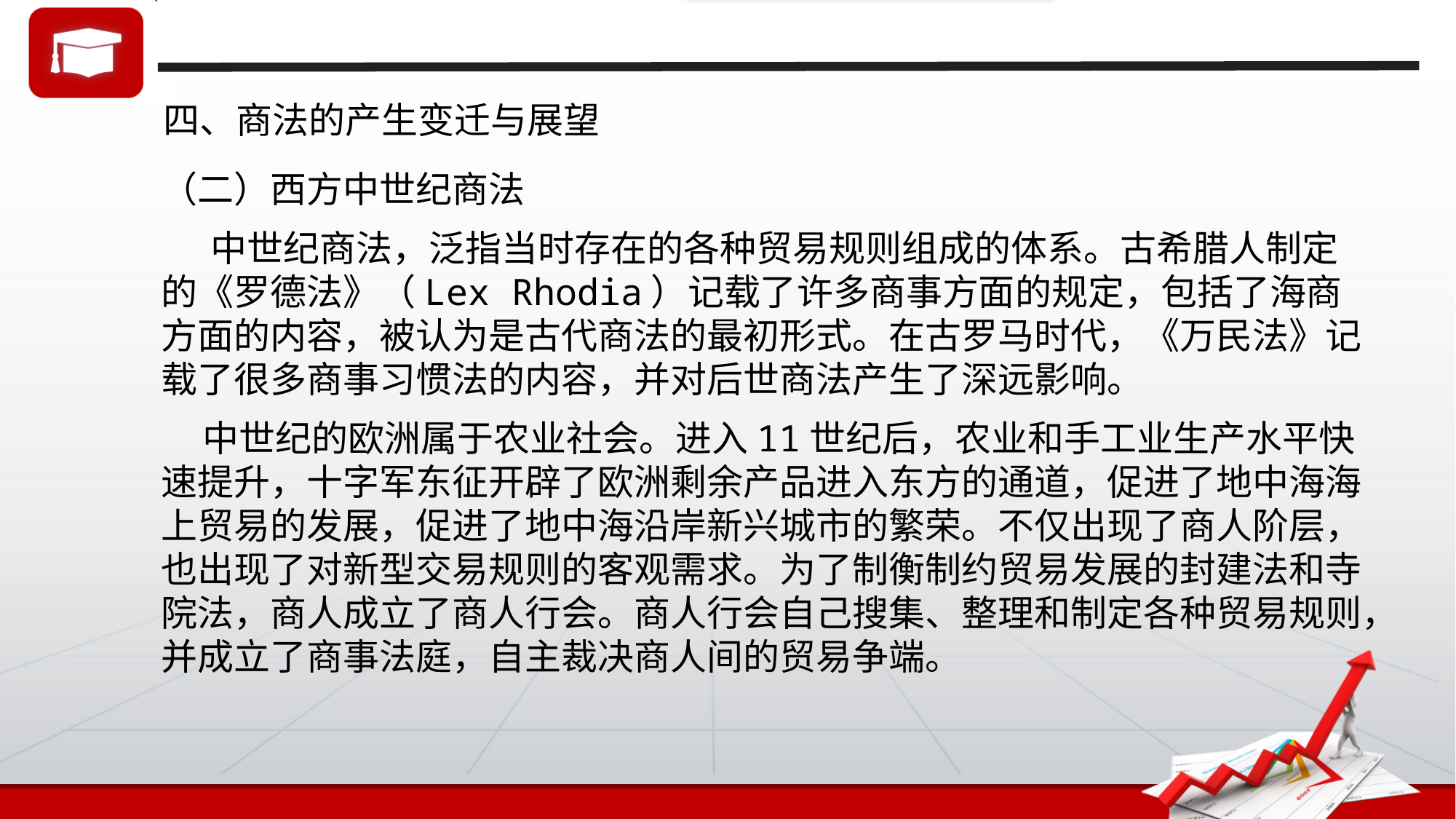

四、商法的产生变迁与展望
（二）西方中世纪商法
     中世纪商法，泛指当时存在的各种贸易规则组成的体系。古希腊人制定的《罗德法》（Lex Rhodia）记载了许多商事方面的规定，包括了海商方面的内容，被认为是古代商法的最初形式。在古罗马时代，《万民法》记载了很多商事习惯法的内容，并对后世商法产生了深远影响。
    中世纪的欧洲属于农业社会。进入11世纪后，农业和手工业生产水平快速提升，十字军东征开辟了欧洲剩余产品进入东方的通道，促进了地中海海上贸易的发展，促进了地中海沿岸新兴城市的繁荣。不仅出现了商人阶层，也出现了对新型交易规则的客观需求。为了制衡制约贸易发展的封建法和寺院法，商人成立了商人行会。商人行会自己搜集、整理和制定各种贸易规则，并成立了商事法庭，自主裁决商人间的贸易争端。